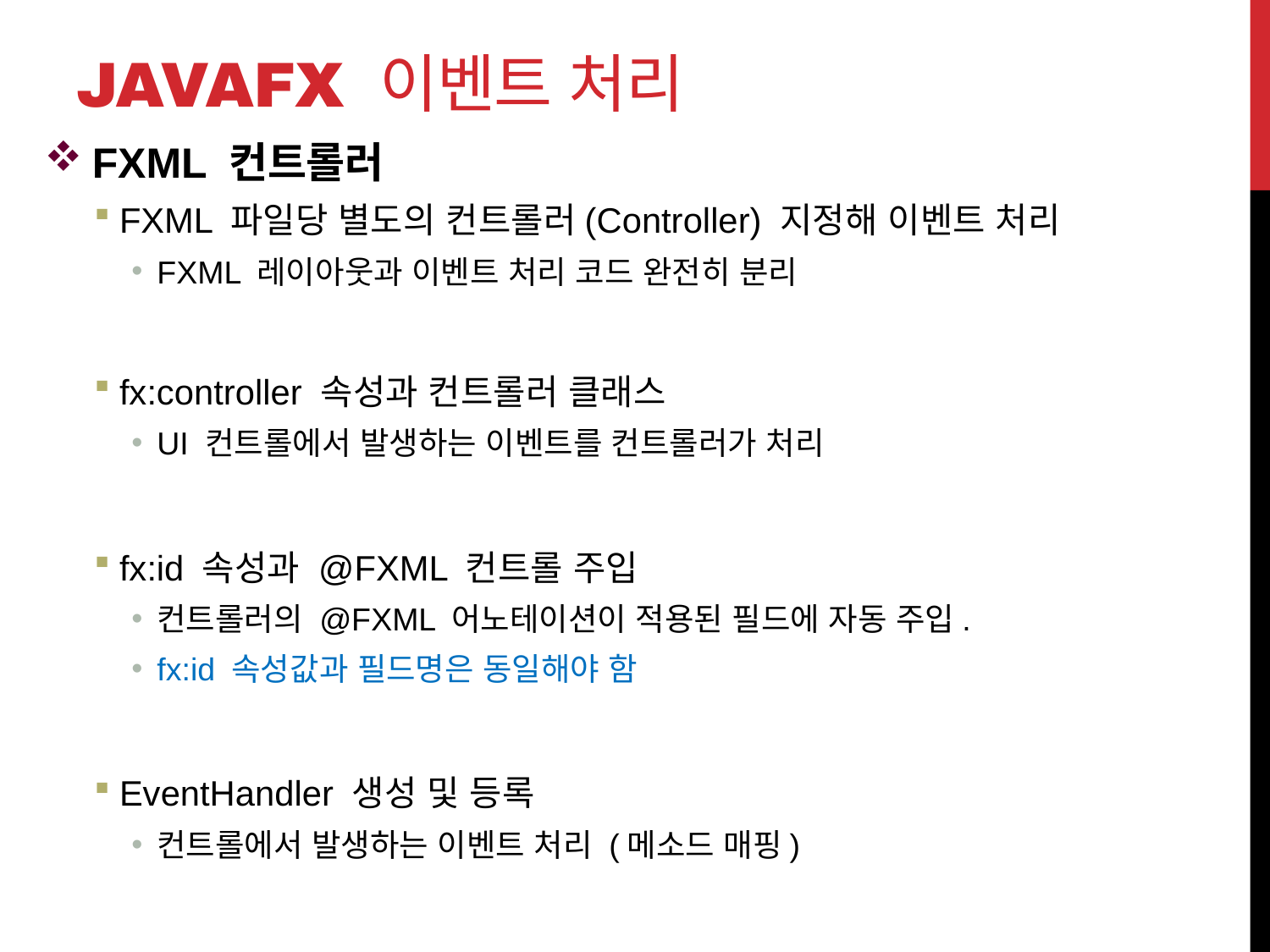

# JavaFX 이벤트 처리
FXML 컨트롤러
FXML 파일당 별도의 컨트롤러(Controller) 지정해 이벤트 처리
FXML 레이아웃과 이벤트 처리 코드 완전히 분리

fx:controller 속성과 컨트롤러 클래스
UI 컨트롤에서 발생하는 이벤트를 컨트롤러가 처리

fx:id 속성과 @FXML 컨트롤 주입
컨트롤러의 @FXML 어노테이션이 적용된 필드에 자동 주입.
fx:id 속성값과 필드명은 동일해야 함

EventHandler 생성 및 등록
컨트롤에서 발생하는 이벤트 처리 (메소드 매핑)